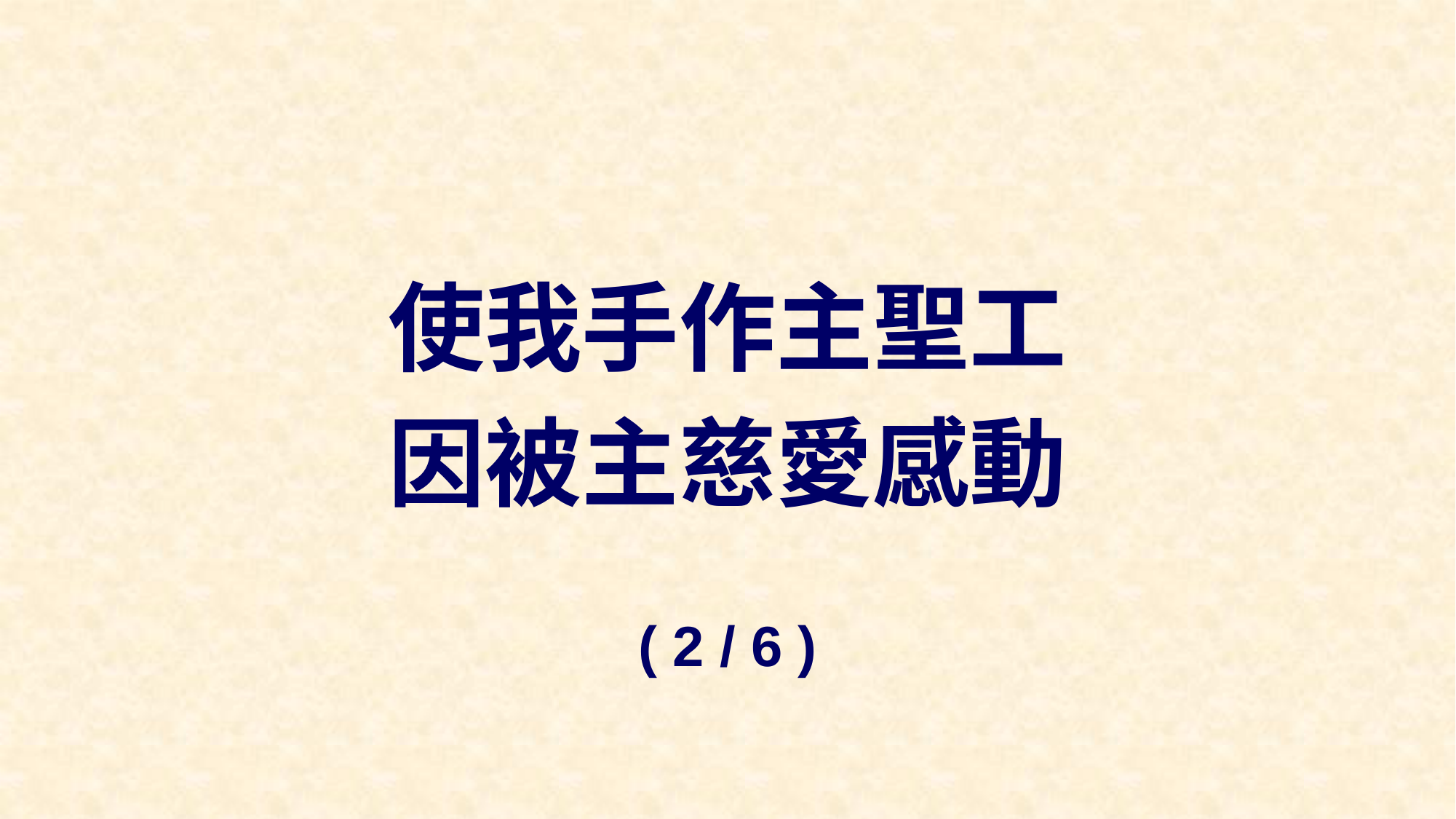

使我手作主聖工
因被主慈愛感動
( 2 / 6 )